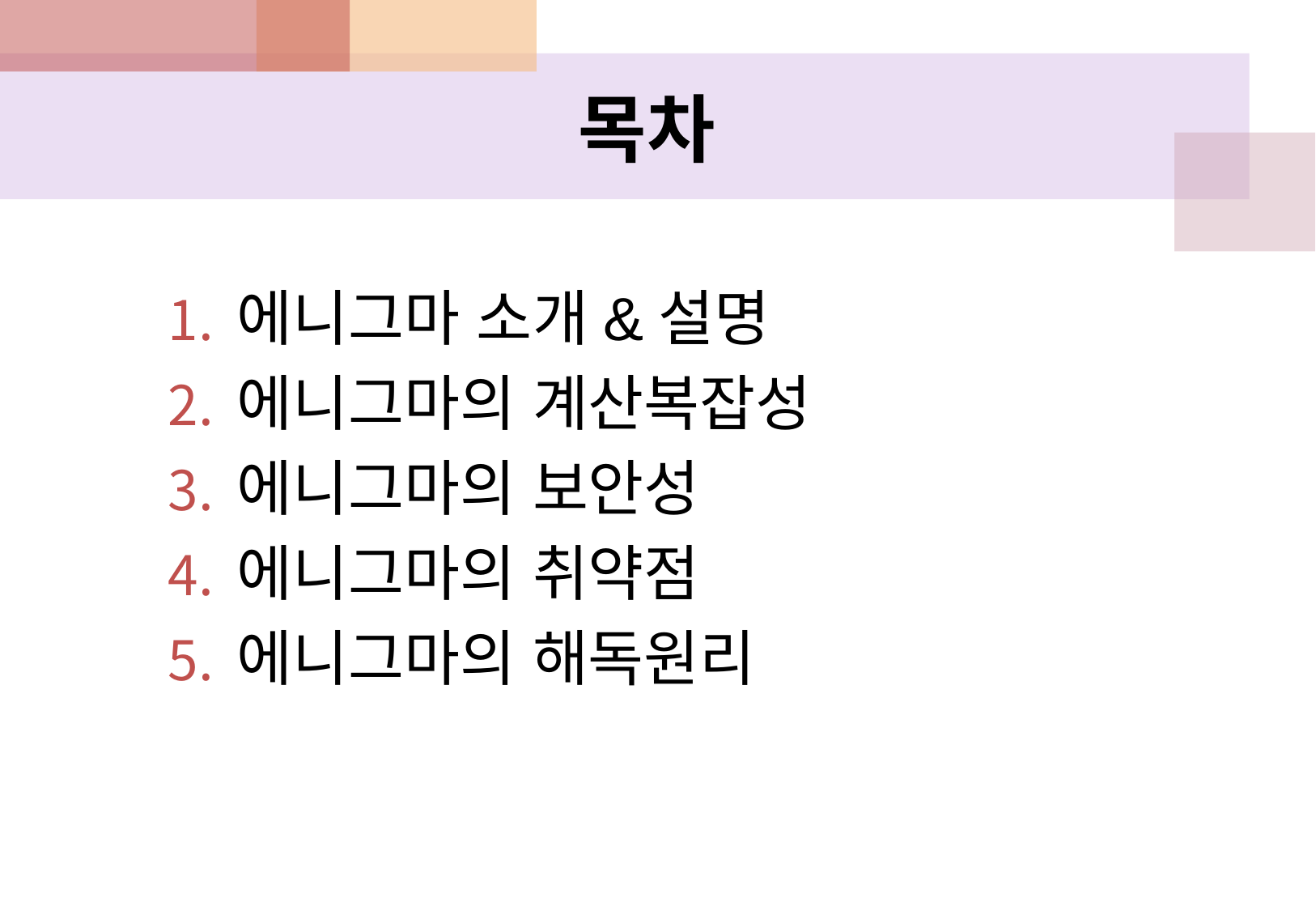

# 목차
에니그마 소개&설명
에니그마의 계산복잡성
에니그마의 보안성
에니그마의 취약점
에니그마의 해독원리